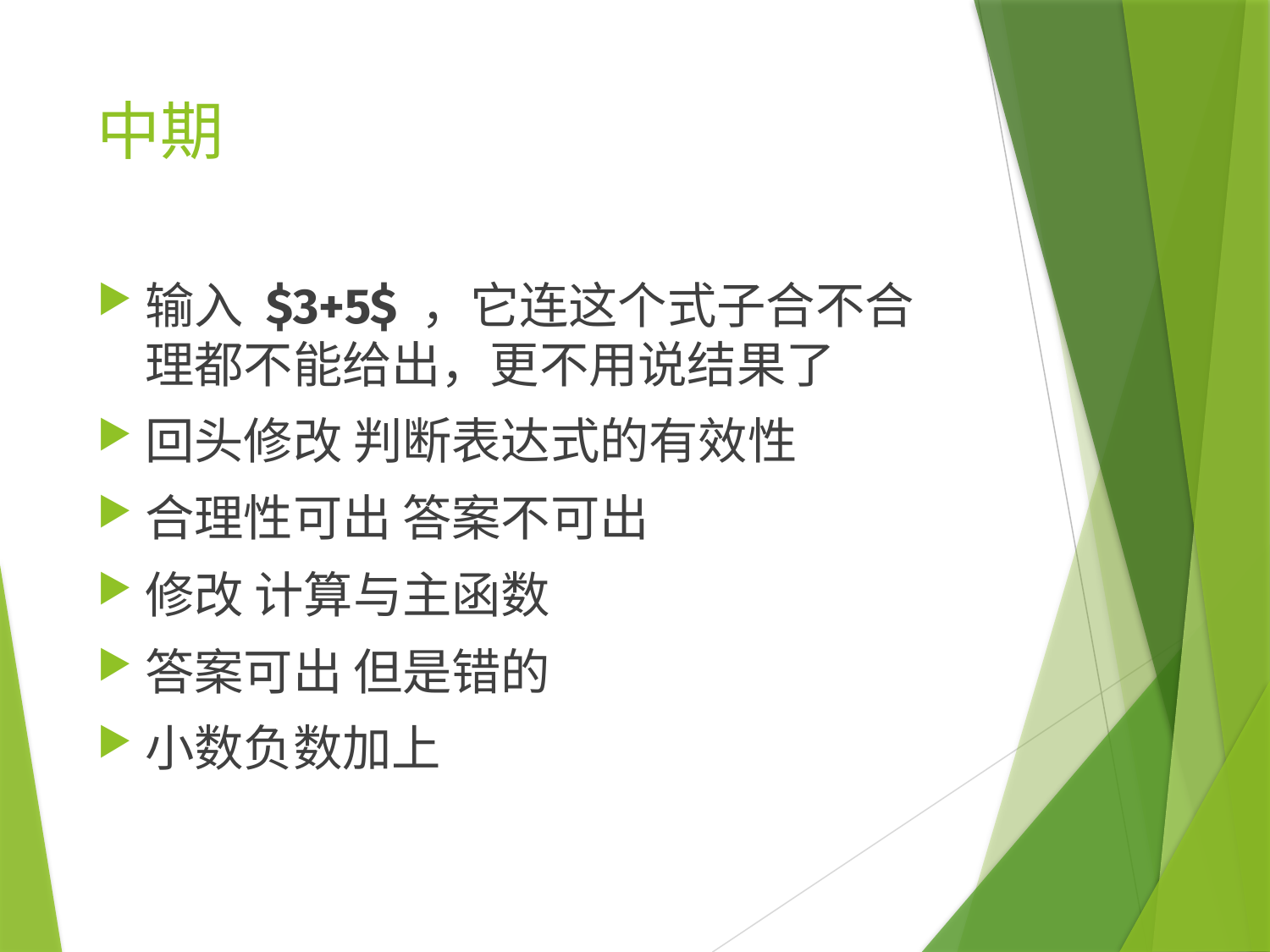

# 中期
输入 $3+5$ ，它连这个式子合不合理都不能给出，更不用说结果了
回头修改 判断表达式的有效性
合理性可出 答案不可出
修改 计算与主函数
答案可出 但是错的
小数负数加上